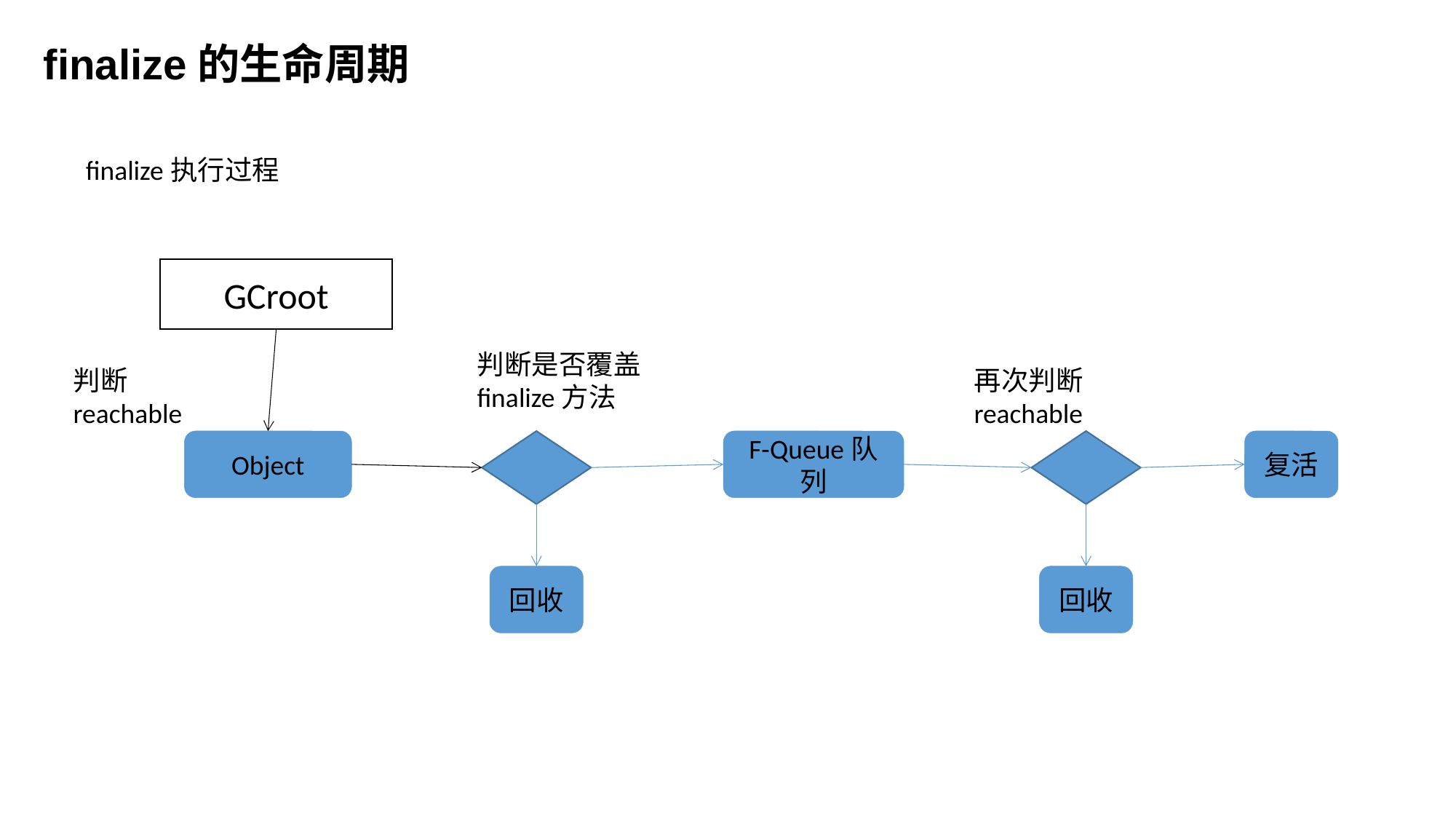

finalize的生命周期
finalize执行过程
GCroot
判断是否覆盖finalize方法
判断reachable
再次判断reachable
Object

F-Queue队列

复活
回收
回收